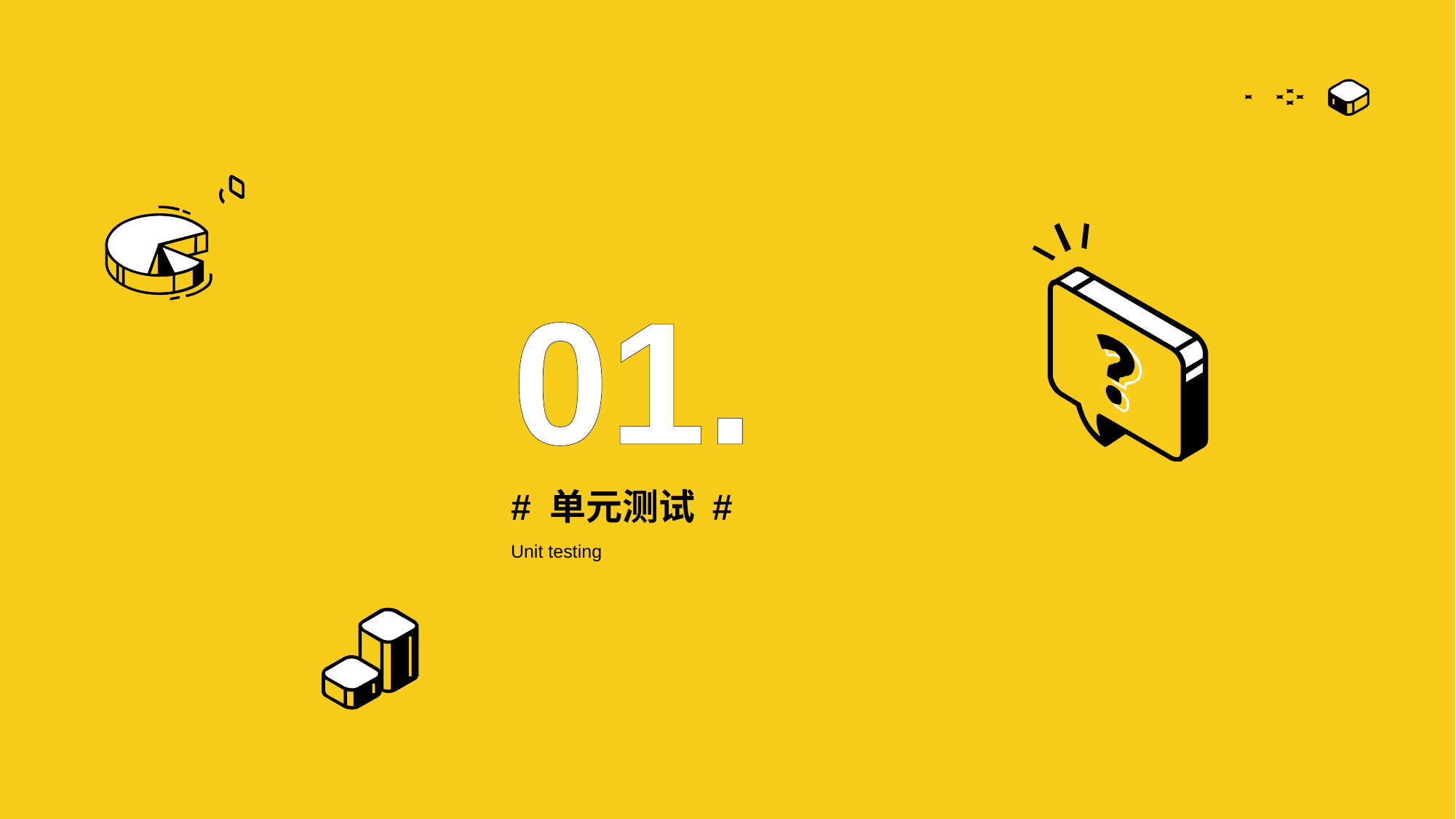

01.
# # 单元测试 #
Unit testing